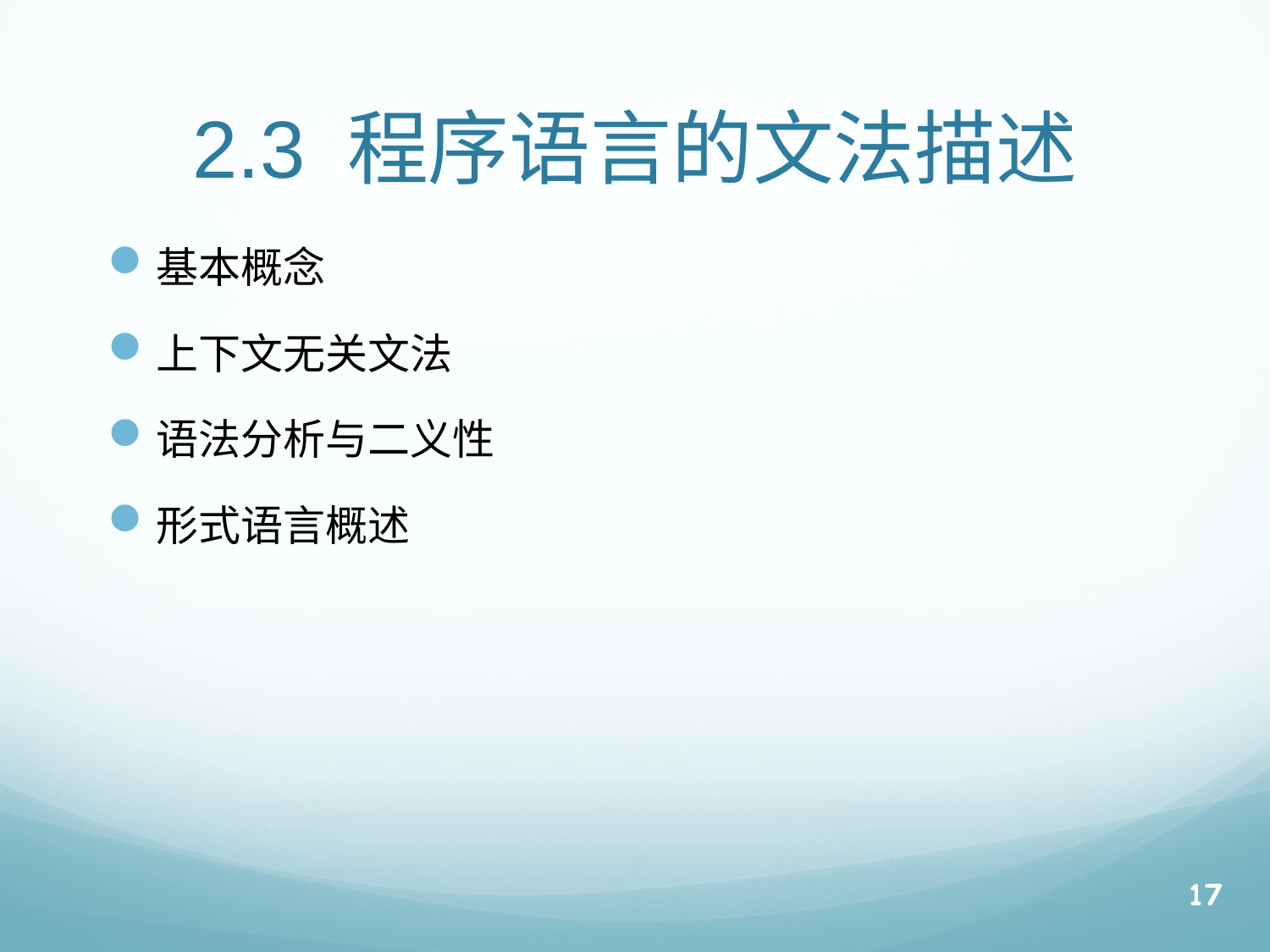

# 2.3 程序语言的文法描述
基本概念
上下文无关文法
语法分析与二义性
形式语言概述
17